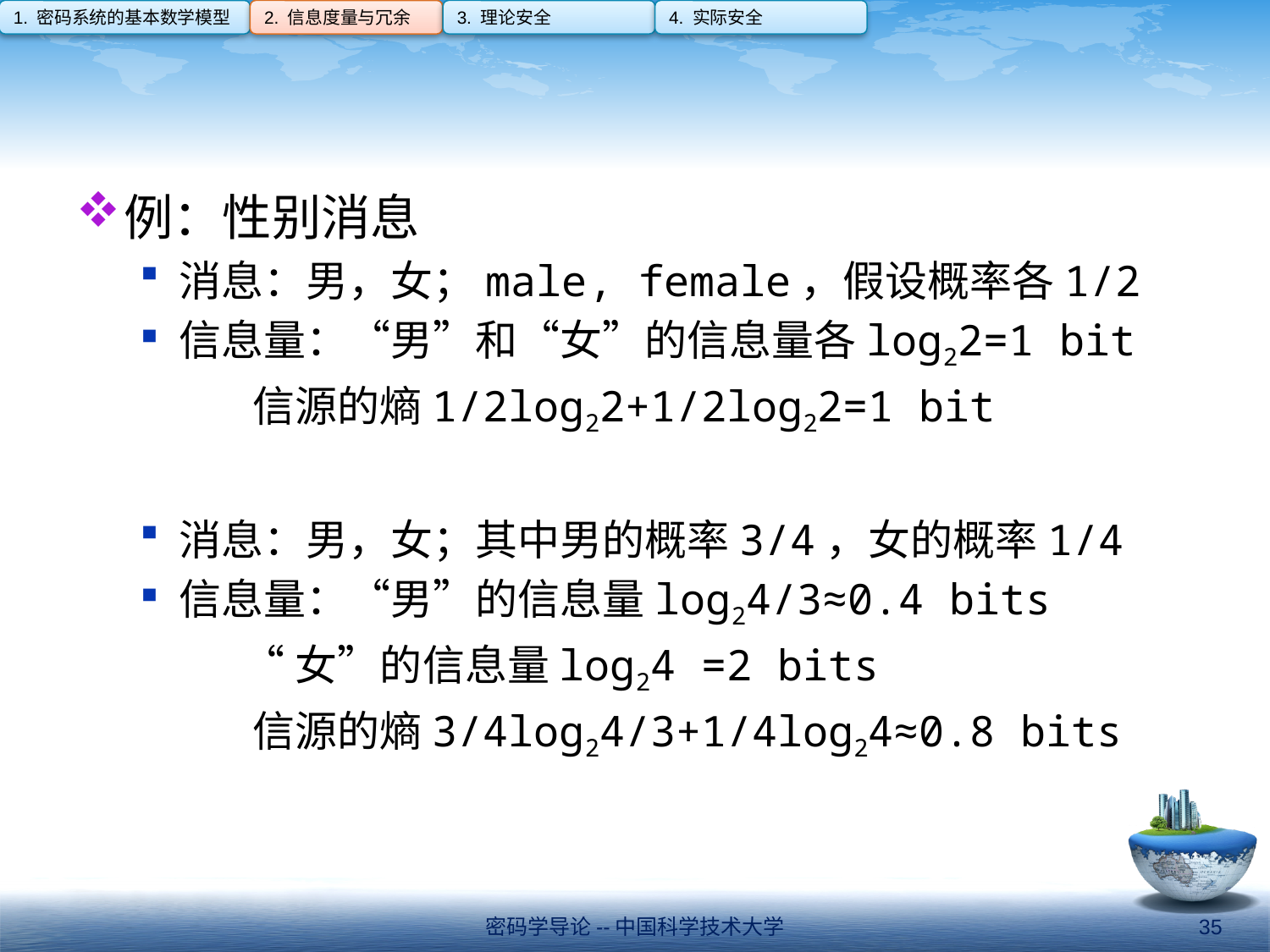

1. 密码系统的基本数学模型
2. 信息度量与冗余
3. 理论安全
4. 实际安全
#
例：性别消息
消息：男，女；male, female，假设概率各1/2
信息量：“男”和“女”的信息量各log22=1 bit
          信源的熵1/2log22+1/2log22=1 bit

消息：男，女；其中男的概率3/4，女的概率1/4
信息量：“男”的信息量log24/3≈0.4 bits
          “女”的信息量log24 =2 bits
          信源的熵3/4log24/3+1/4log24≈0.8 bits
密码学导论--中国科学技术大学
35